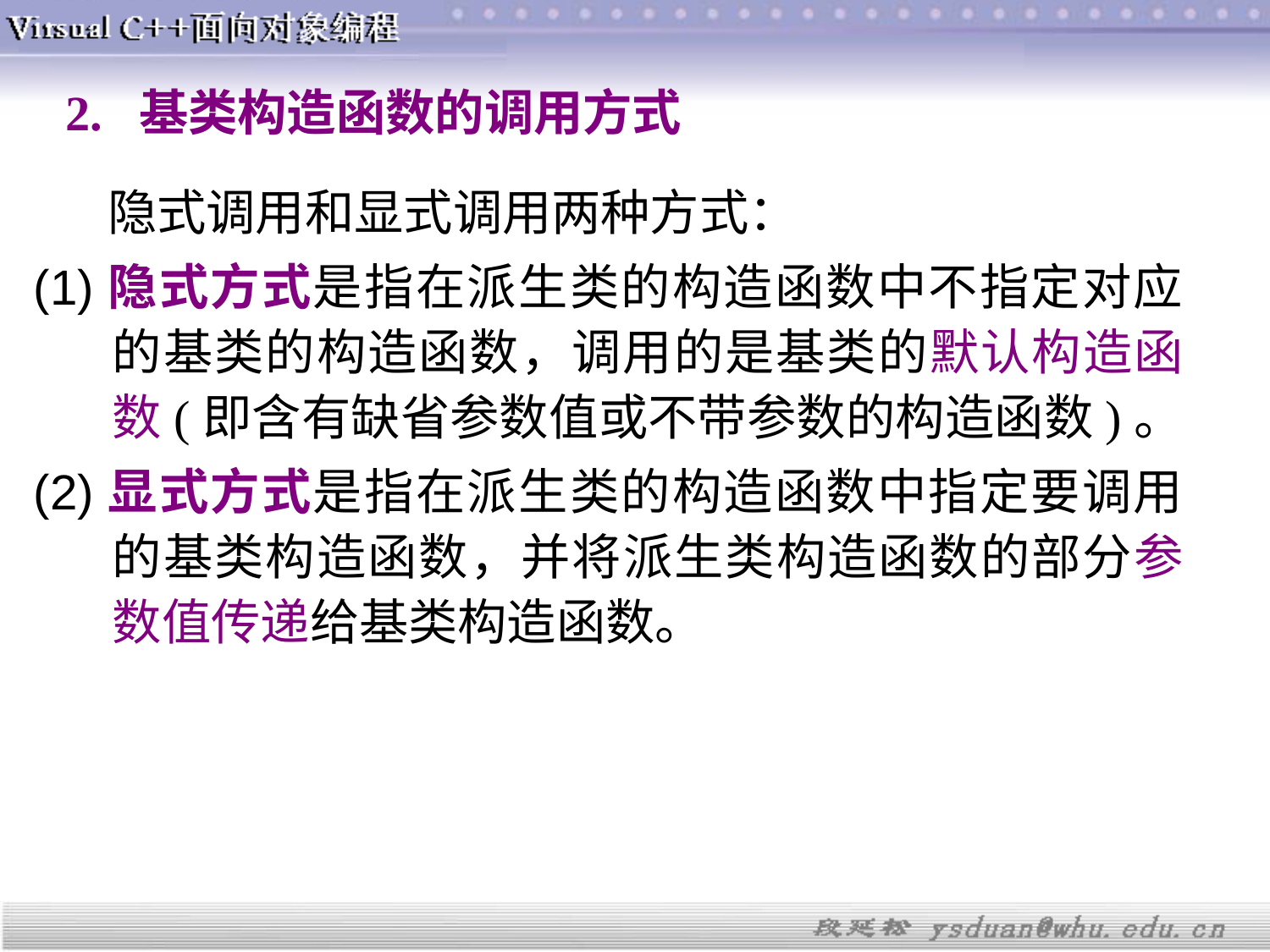

2.  基类构造函数的调用方式
隐式调用和显式调用两种方式：
(1)隐式方式是指在派生类的构造函数中不指定对应的基类的构造函数，调用的是基类的默认构造函数(即含有缺省参数值或不带参数的构造函数)。
(2)显式方式是指在派生类的构造函数中指定要调用的基类构造函数，并将派生类构造函数的部分参数值传递给基类构造函数。